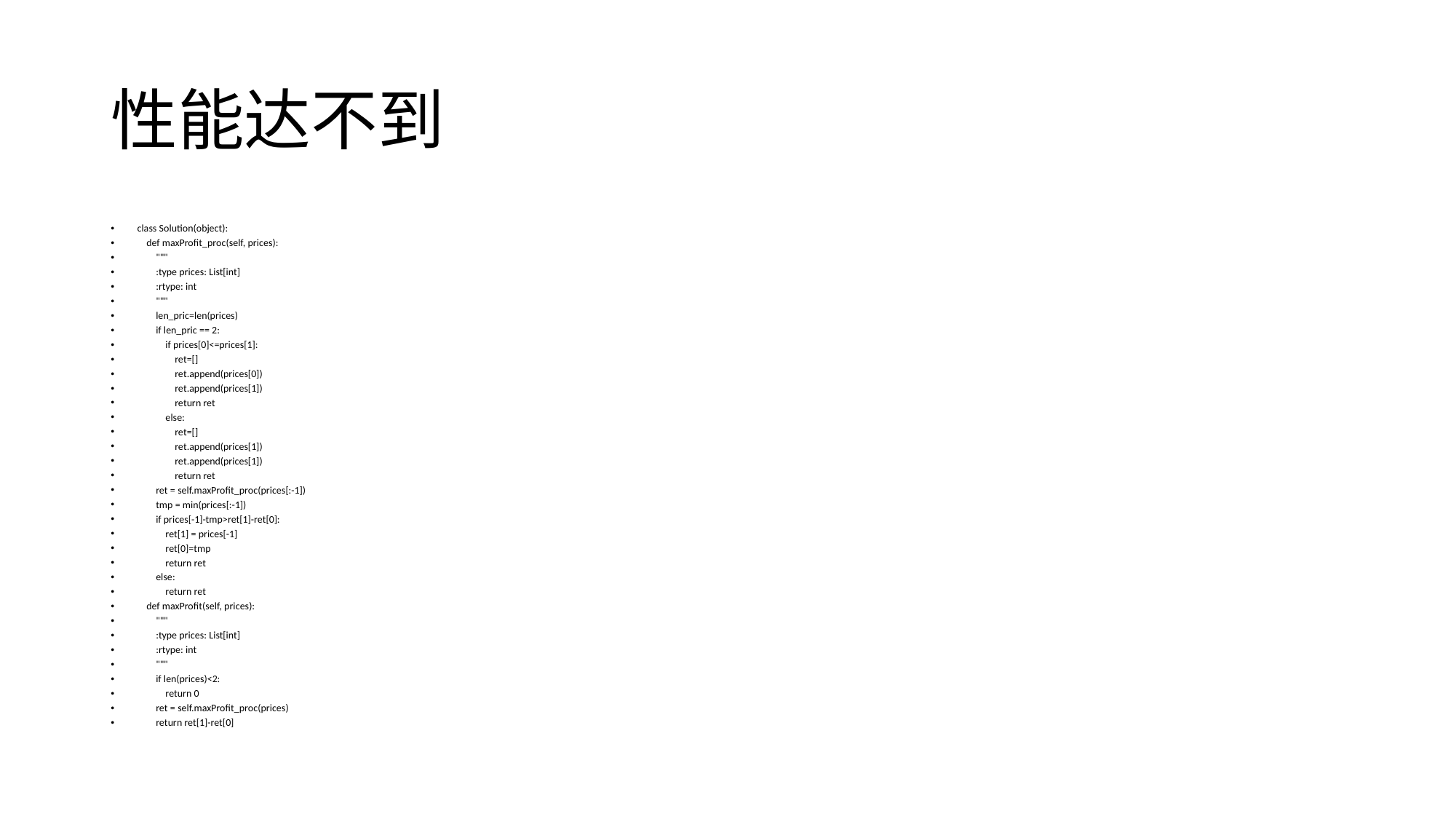

# 性能达不到
class Solution(object):
    def maxProfit_proc(self, prices):
        """
        :type prices: List[int]
        :rtype: int
        """
        len_pric=len(prices)
        if len_pric == 2:
            if prices[0]<=prices[1]:
                ret=[]
                ret.append(prices[0])
                ret.append(prices[1])
                return ret
            else:
                ret=[]
                ret.append(prices[1])
                ret.append(prices[1])
                return ret
        ret = self.maxProfit_proc(prices[:-1])
        tmp = min(prices[:-1])
        if prices[-1]-tmp>ret[1]-ret[0]:
            ret[1] = prices[-1]
            ret[0]=tmp
            return ret
        else:
            return ret
    def maxProfit(self, prices):
        """
        :type prices: List[int]
        :rtype: int
        """
        if len(prices)<2:
            return 0
        ret = self.maxProfit_proc(prices)
        return ret[1]-ret[0]